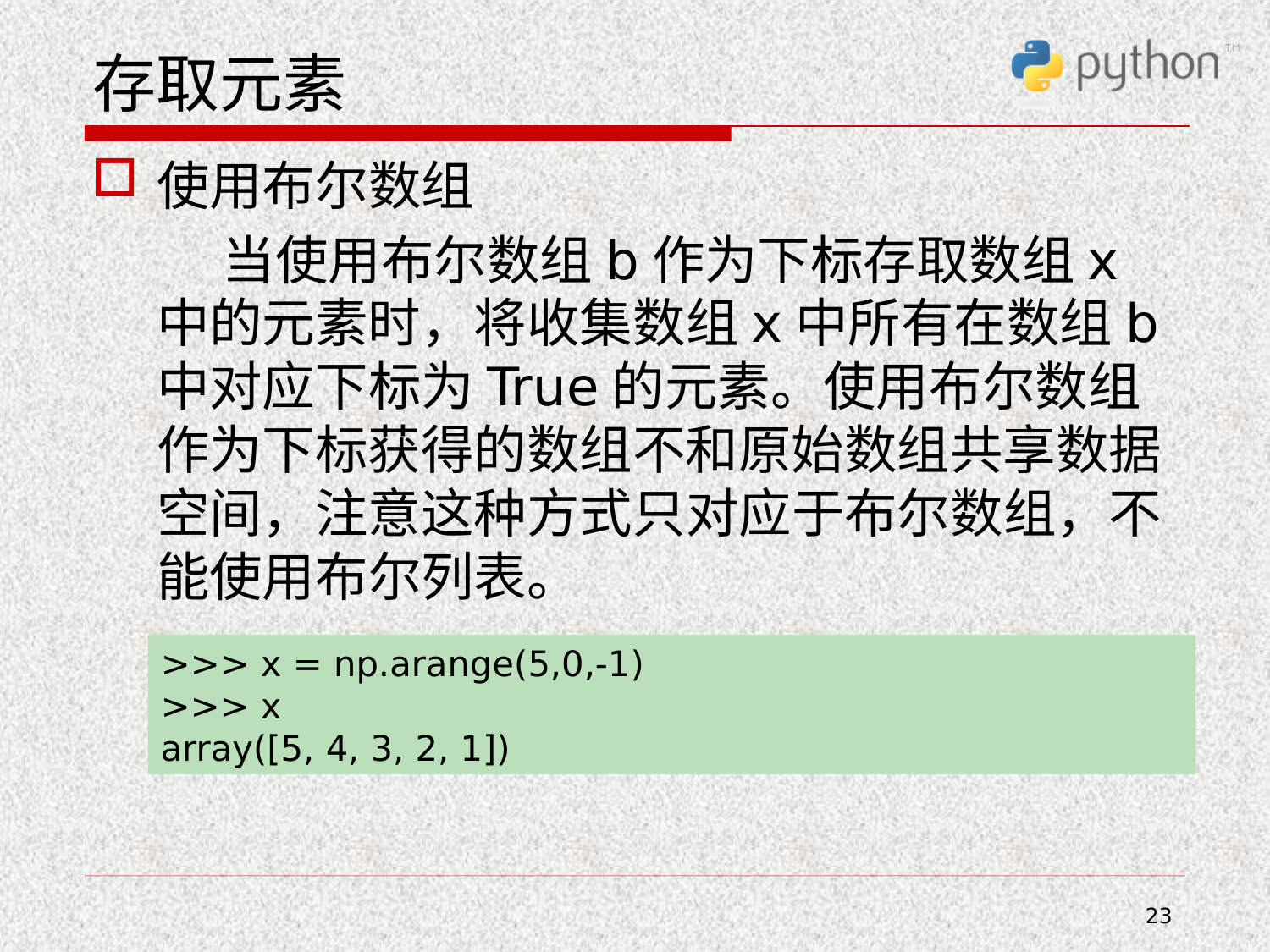

# 存取元素
使用布尔数组
          当使用布尔数组b作为下标存取数组x中的元素时，将收集数组x中所有在数组b中对应下标为True的元素。使用布尔数组作为下标获得的数组不和原始数组共享数据空间，注意这种方式只对应于布尔数组，不能使用布尔列表。
>>> x = np.arange(5,0,-1)
>>> x
array([5, 4, 3, 2, 1])
23